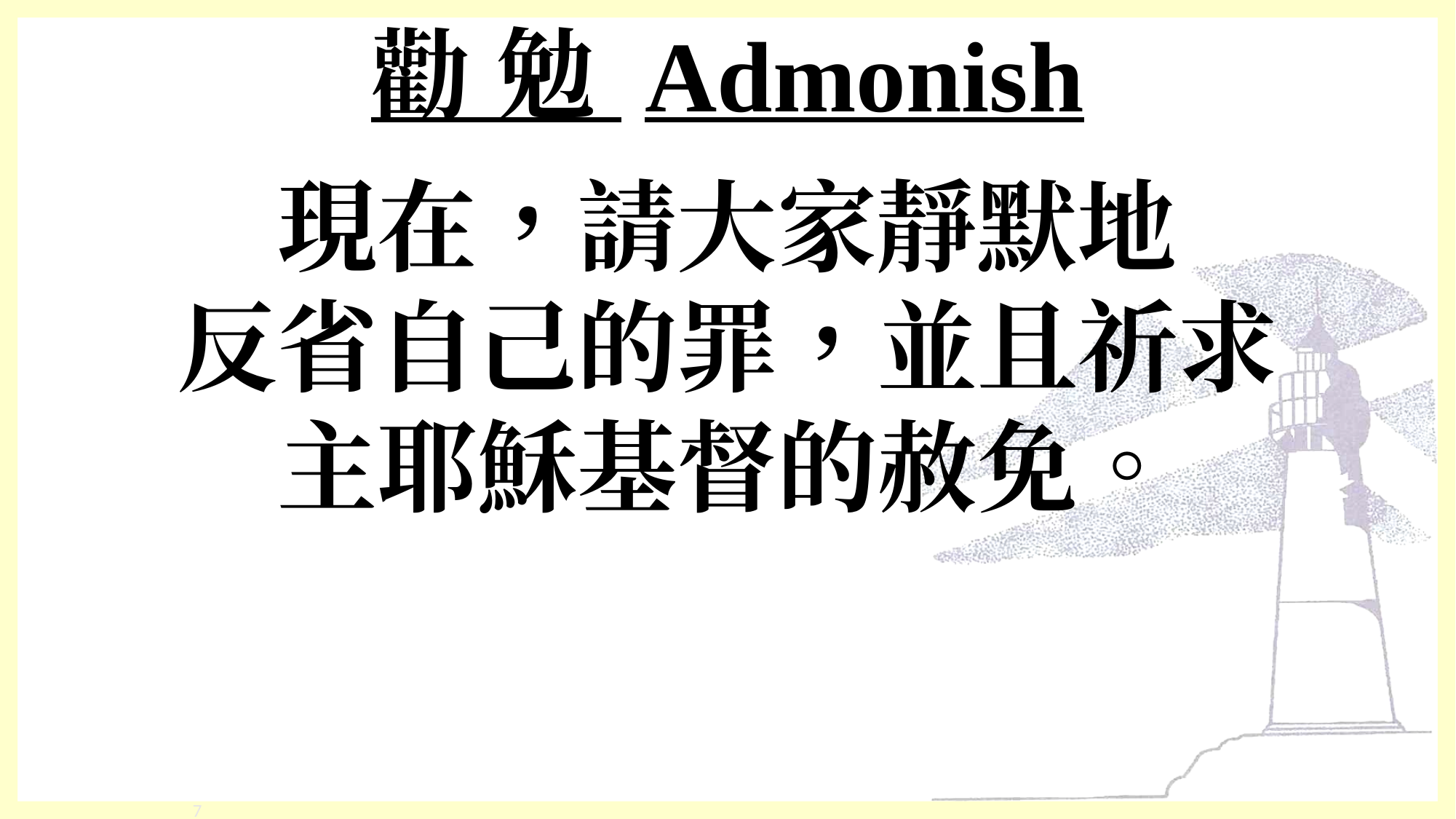

# 勸 勉 Admonish
現在，請大家靜默地
反省自己的罪，並且祈求
主耶穌基督的赦免。
7